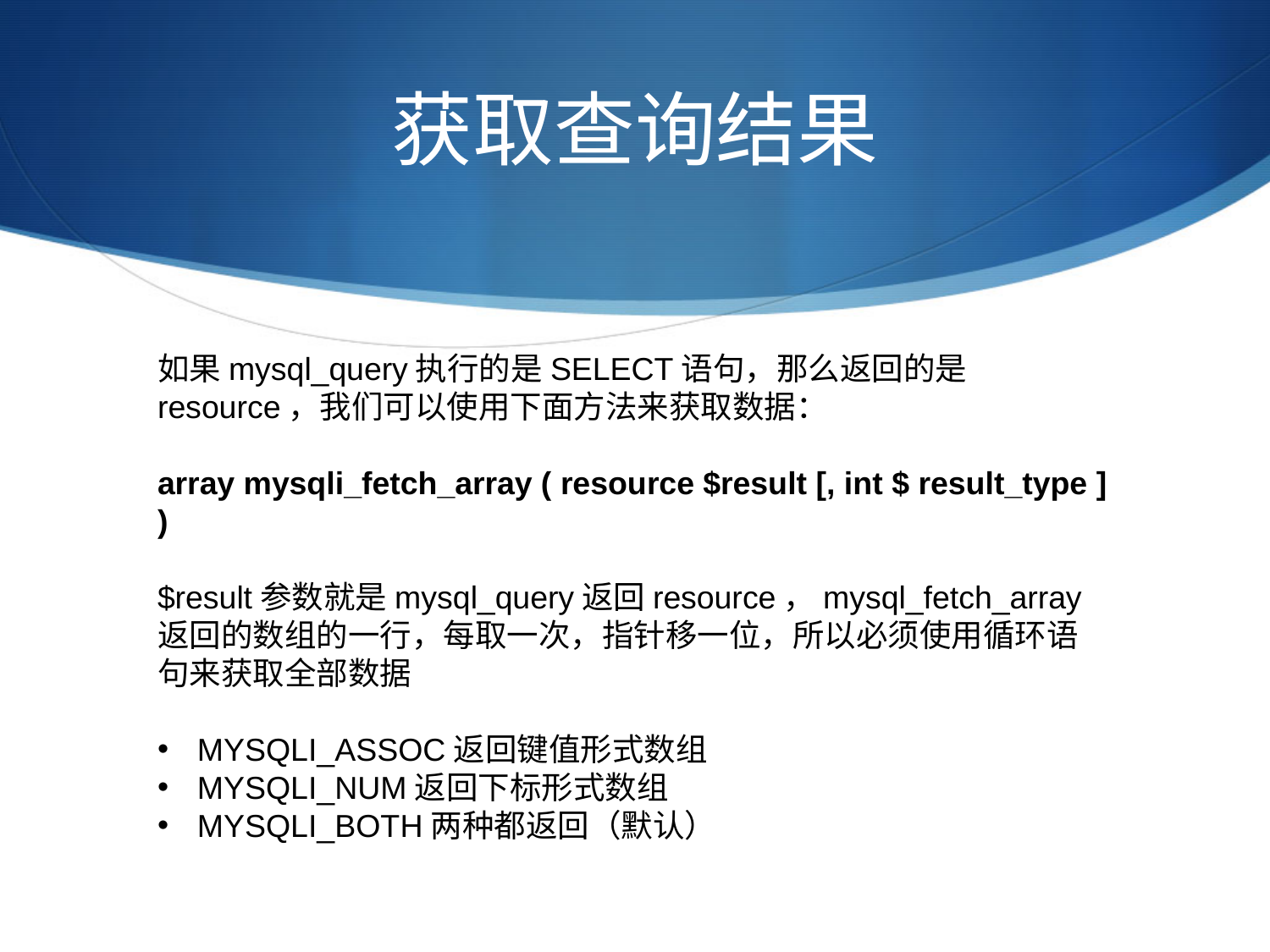

# 获取查询结果
如果mysql_query执行的是SELECT语句，那么返回的是resource，我们可以使用下面方法来获取数据：

array mysqli_fetch_array ( resource $result [, int $ result_type ] )

$result参数就是mysql_query返回resource，mysql_fetch_array返回的数组的一行，每取一次，指针移一位，所以必须使用循环语句来获取全部数据

MYSQLI_ASSOC返回键值形式数组
MYSQLI_NUM返回下标形式数组
MYSQLI_BOTH两种都返回（默认）